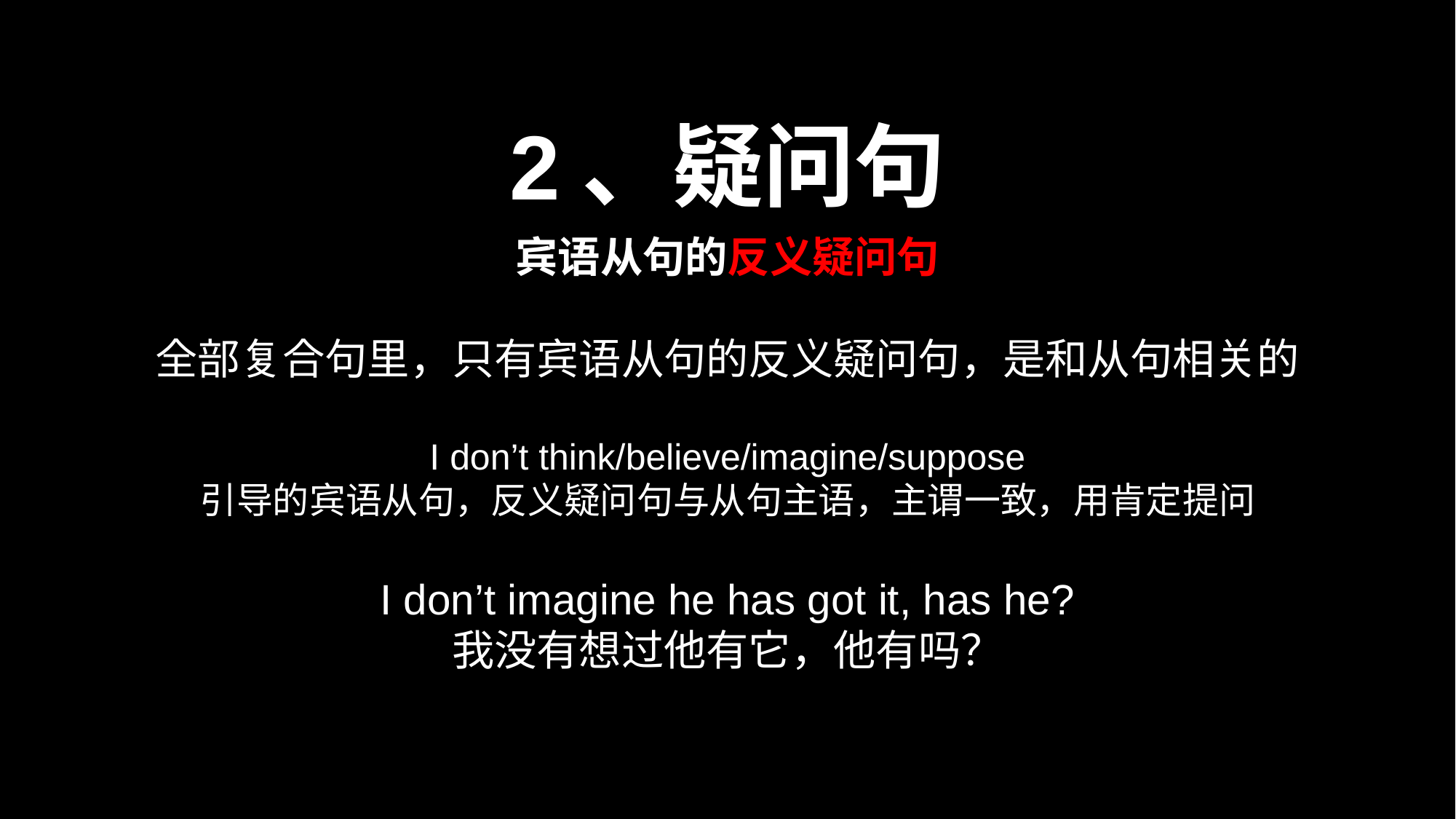

2、疑问句
宾语从句的反义疑问句

全部复合句里，只有宾语从句的反义疑问句，是和从句相关的

I don’t think/believe/imagine/suppose
引导的宾语从句，反义疑问句与从句主语，主谓一致，用肯定提问

I don’t imagine he has got it, has he?
我没有想过他有它，他有吗？